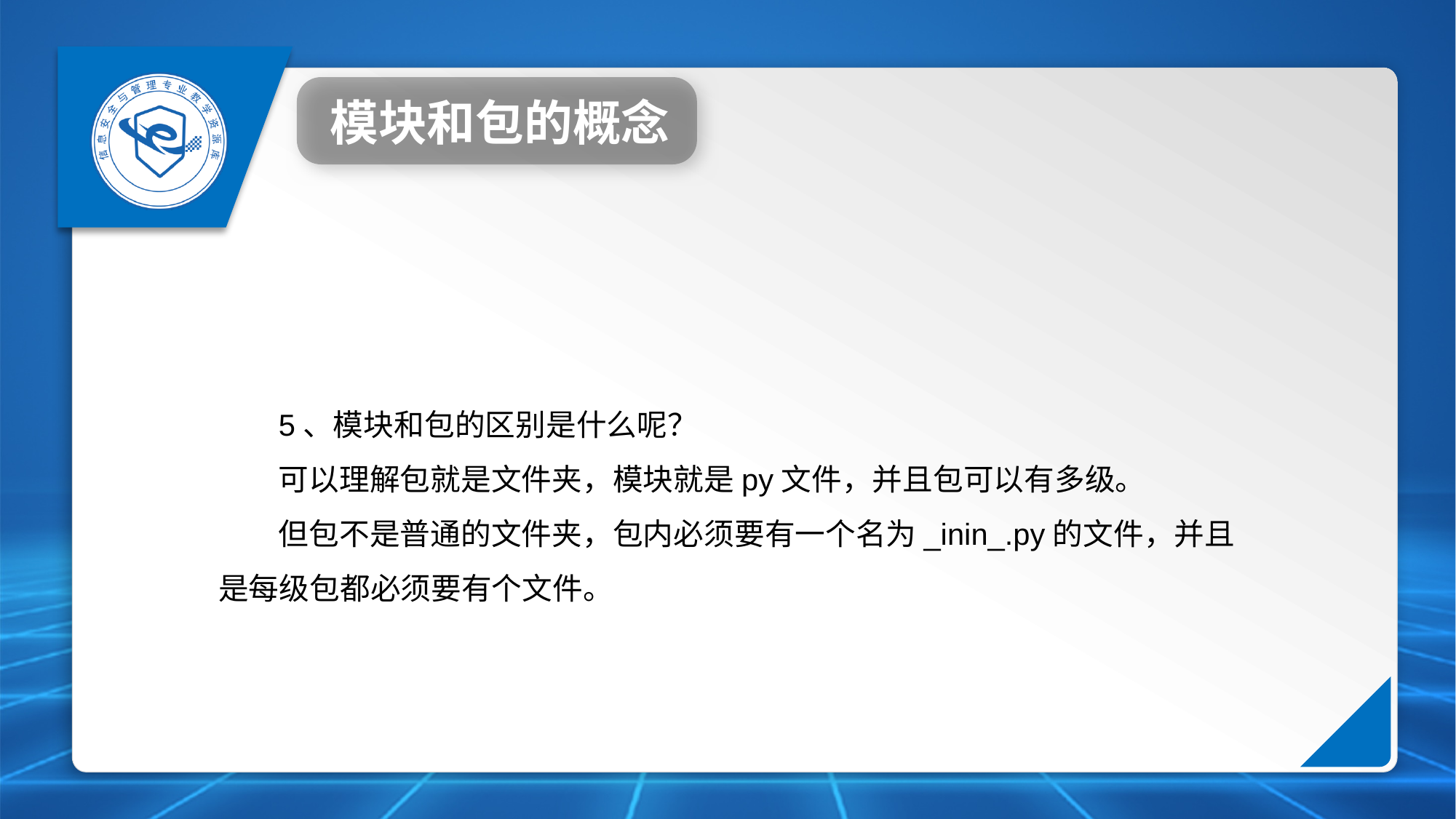

模块和包的概念
5、模块和包的区别是什么呢？
可以理解包就是文件夹，模块就是py文件，并且包可以有多级。
但包不是普通的文件夹，包内必须要有一个名为_inin_.py的文件，并且是每级包都必须要有个文件。